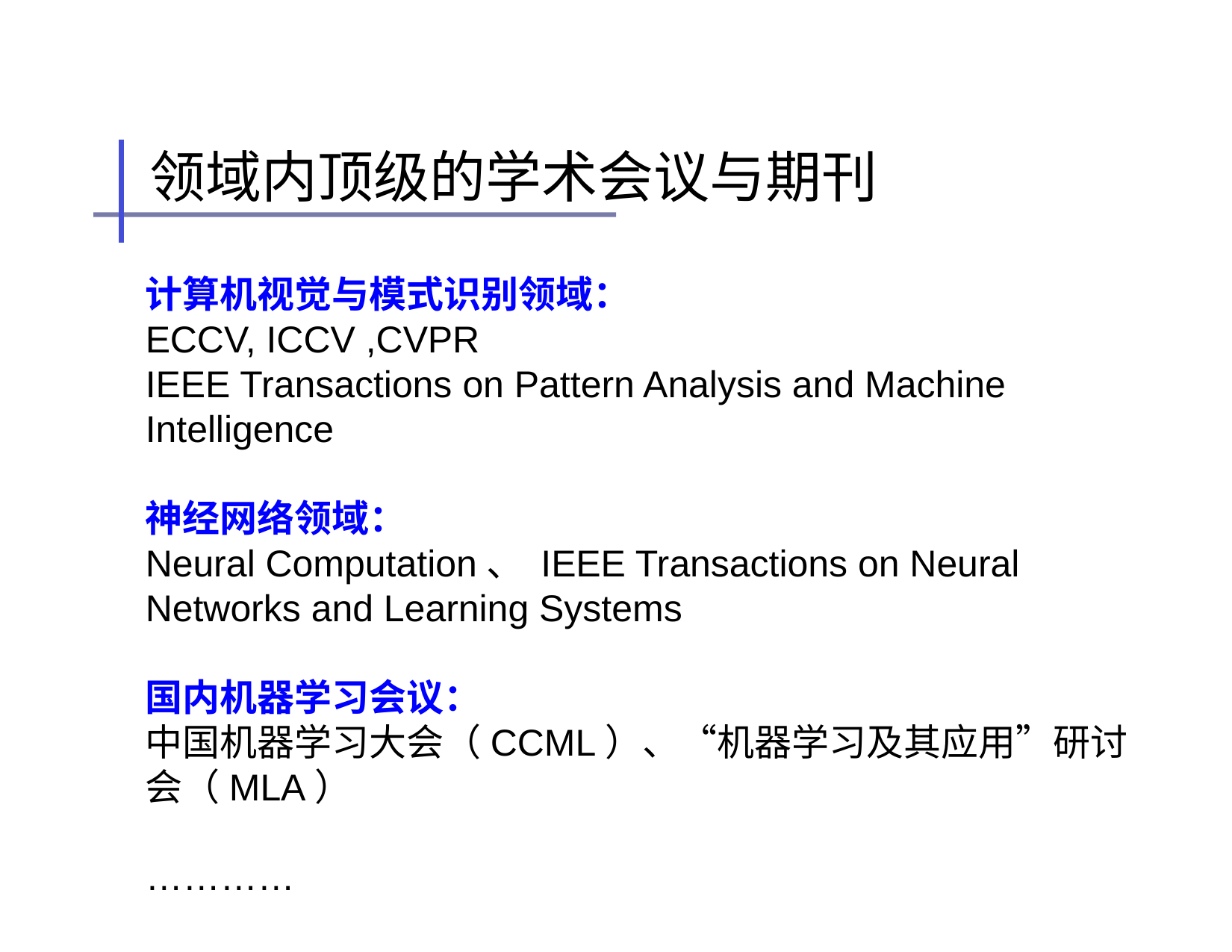

# 领域内顶级的学术会议与期刊
计算机视觉与模式识别领域：
ECCV, ICCV ,CVPR
IEEE Transactions on Pattern Analysis and Machine Intelligence

神经网络领域：
Neural Computation、 IEEE Transactions on Neural Networks and Learning Systems

国内机器学习会议：
中国机器学习大会（CCML）、“机器学习及其应用”研讨会（MLA）

…………